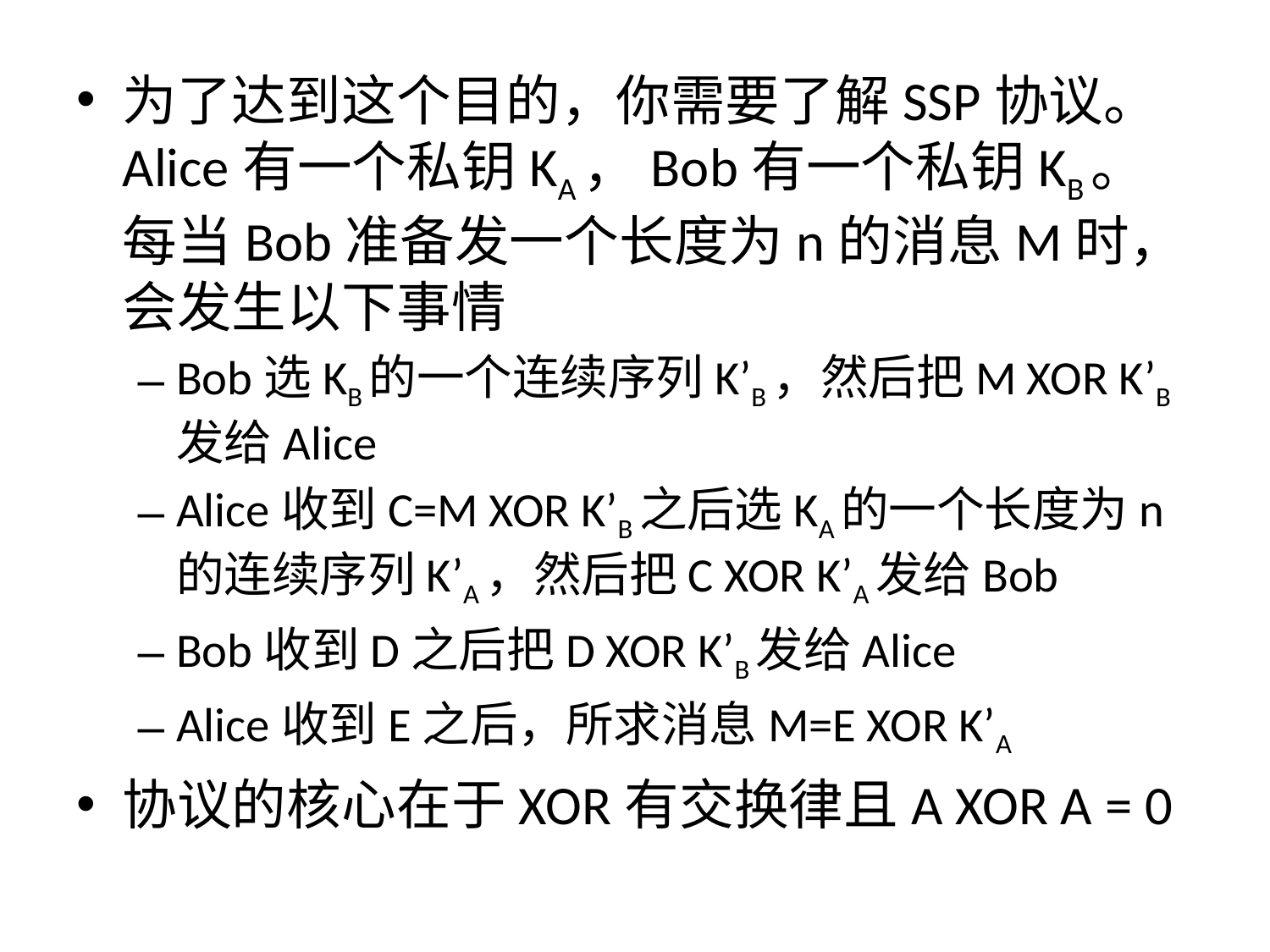

为了达到这个目的，你需要了解SSP协议。Alice有一个私钥KA，Bob有一个私钥KB。每当Bob准备发一个长度为n的消息M时，会发生以下事情
Bob选KB的一个连续序列K’B，然后把M XOR K’B发给Alice
Alice收到C=M XOR K’B之后选KA的一个长度为n的连续序列K’A，然后把C XOR K’A发给Bob
Bob收到D之后把D XOR K’B发给Alice
Alice收到E之后，所求消息M=E XOR K’A
协议的核心在于XOR有交换律且A XOR A = 0